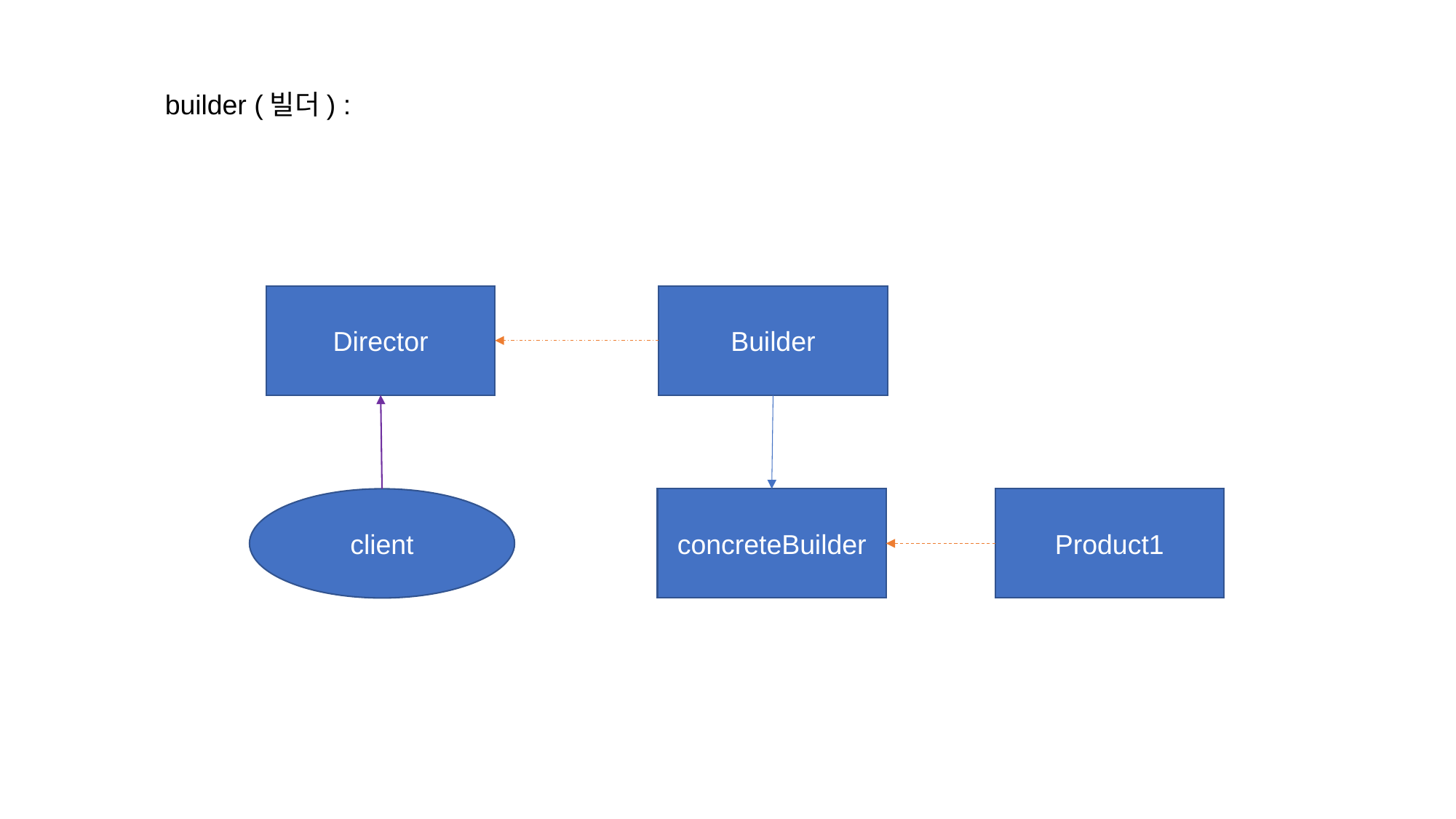

builder (빌더) :
Director
Builder
concreteBuilder
Product1
client